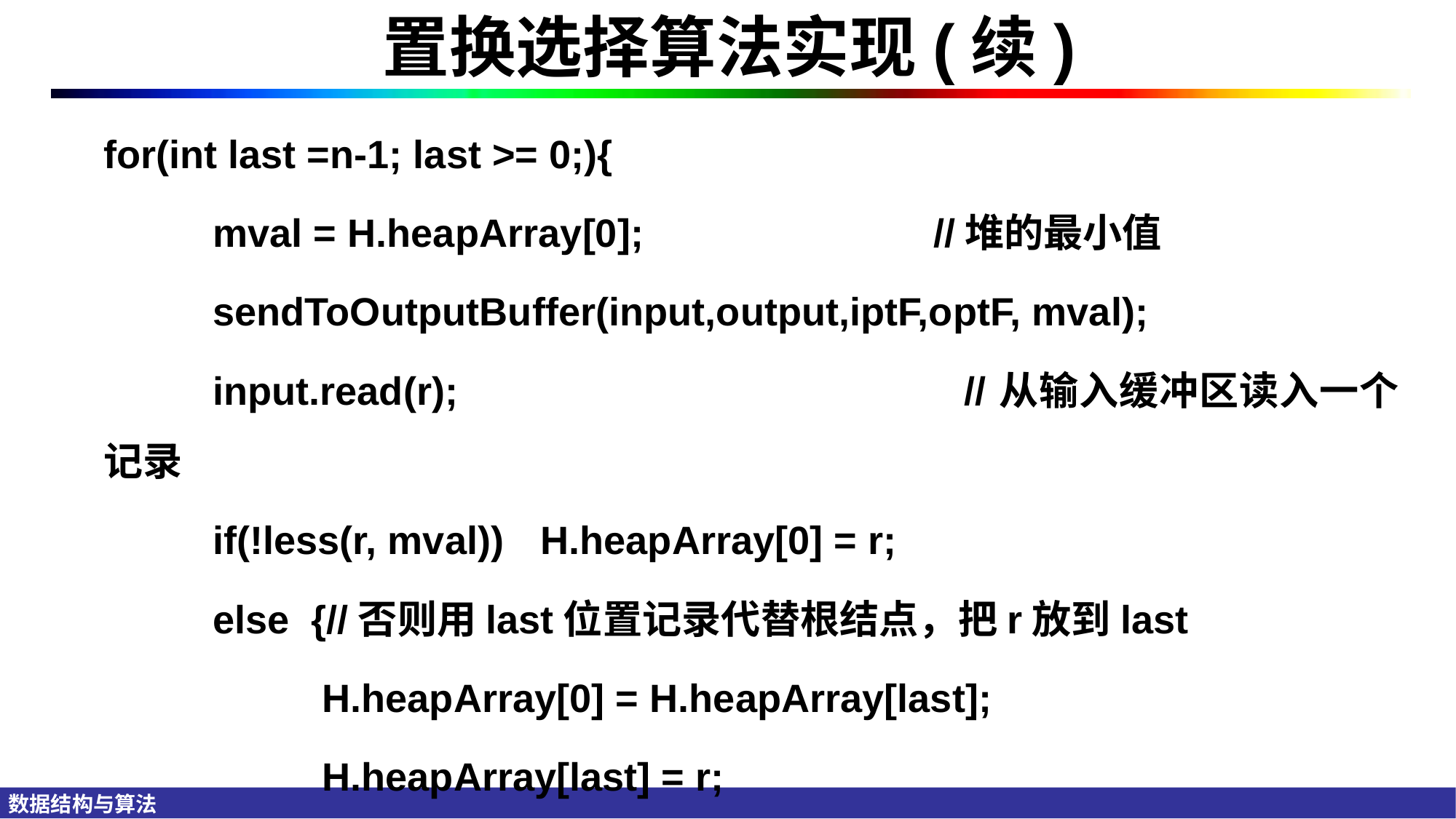

置换选择算法实现(续)
	for(int last =n-1; last >= 0;){
		mval = H.heapArray[0];  	                //堆的最小值
		sendToOutputBuffer(input,output,iptF,optF, mval);
		input.read(r);                                            //从输入缓冲区读入一个记录
		if(!less(r, mval)) 	H.heapArray[0] = r;
		else  {//否则用last位置记录代替根结点，把r放到last
			H.heapArray[0] = H.heapArray[last];
			H.heapArray[last] = r;